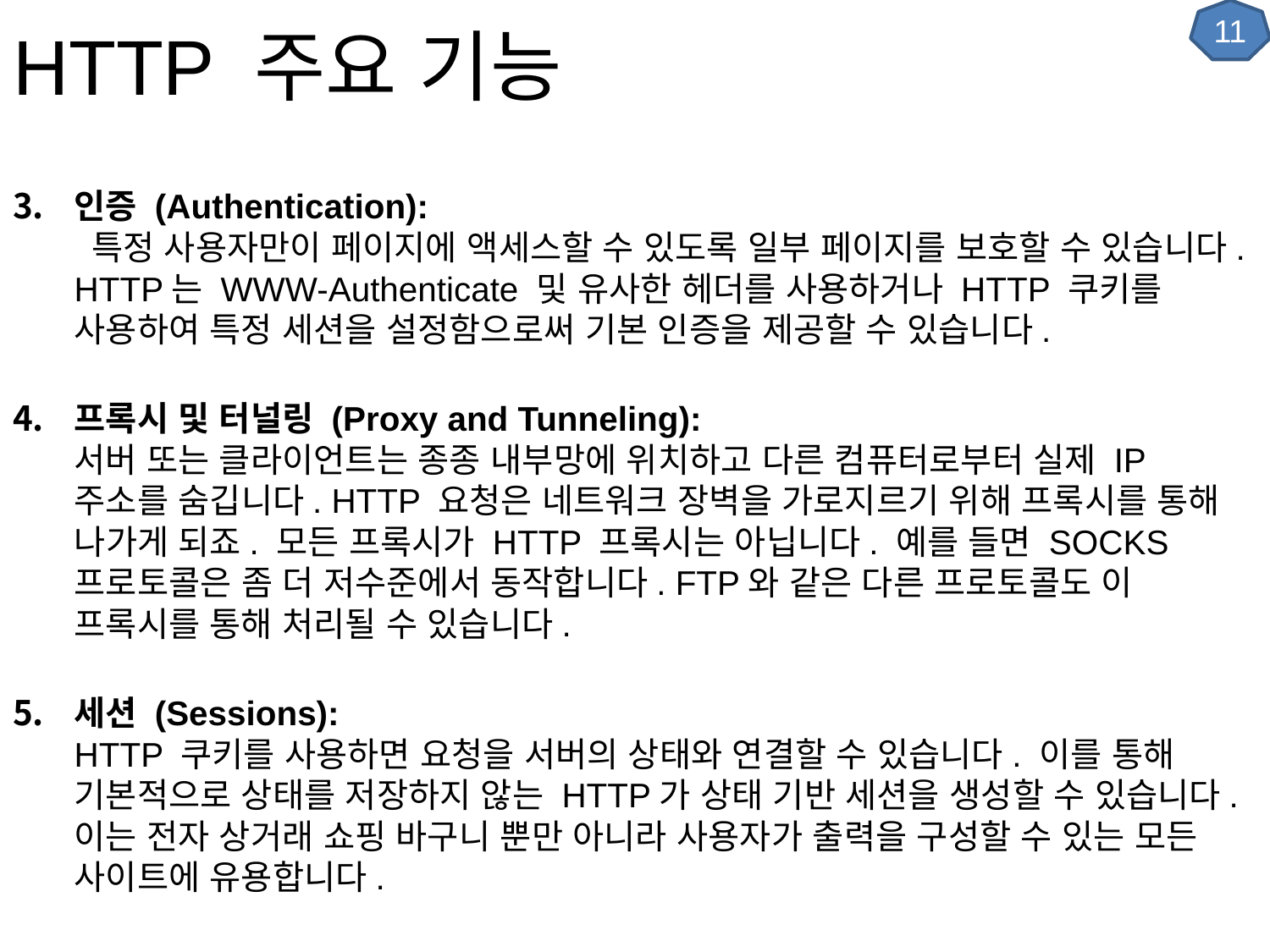

# HTTP 주요 기능
11
인증 (Authentication):
 특정 사용자만이 페이지에 액세스할 수 있도록 일부 페이지를 보호할 수 있습니다. HTTP는 WWW-Authenticate 및 유사한 헤더를 사용하거나 HTTP 쿠키를 사용하여 특정 세션을 설정함으로써 기본 인증을 제공할 수 있습니다.
프록시 및 터널링 (Proxy and Tunneling):
서버 또는 클라이언트는 종종 내부망에 위치하고 다른 컴퓨터로부터 실제 IP 주소를 숨깁니다. HTTP 요청은 네트워크 장벽을 가로지르기 위해 프록시를 통해 나가게 되죠. 모든 프록시가 HTTP 프록시는 아닙니다. 예를 들면 SOCKS 프로토콜은 좀 더 저수준에서 동작합니다. FTP와 같은 다른 프로토콜도 이 프록시를 통해 처리될 수 있습니다.
세션 (Sessions):
HTTP 쿠키를 사용하면 요청을 서버의 상태와 연결할 수 있습니다. 이를 통해 기본적으로 상태를 저장하지 않는 HTTP가 상태 기반 세션을 생성할 수 있습니다. 이는 전자 상거래 쇼핑 바구니 뿐만 아니라 사용자가 출력을 구성할 수 있는 모든 사이트에 유용합니다.